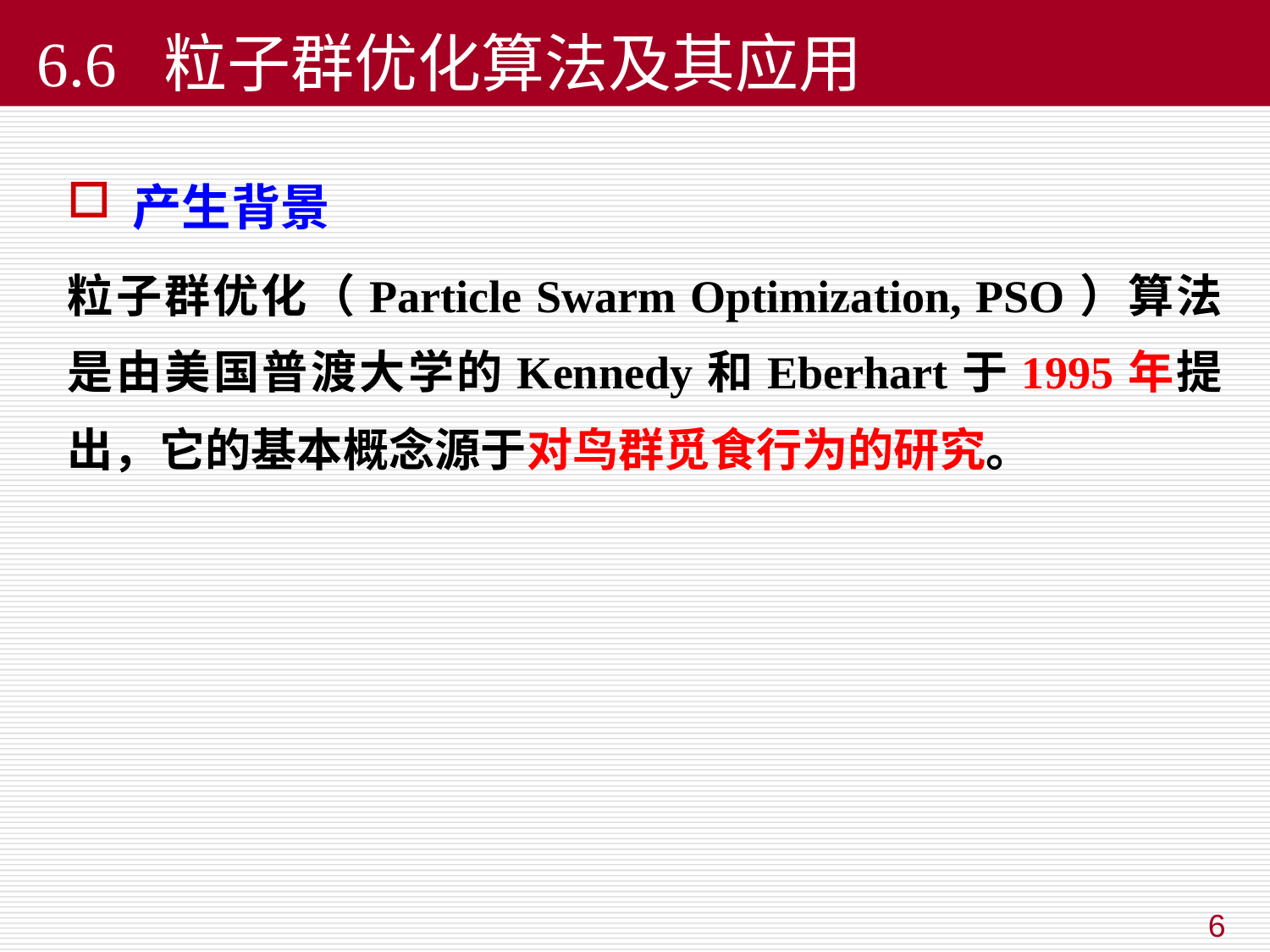

# 6.6  粒子群优化算法及其应用
产生背景
粒子群优化（Particle Swarm Optimization, PSO）算法是由美国普渡大学的Kennedy和Eberhart于1995年提出，它的基本概念源于对鸟群觅食行为的研究。

6